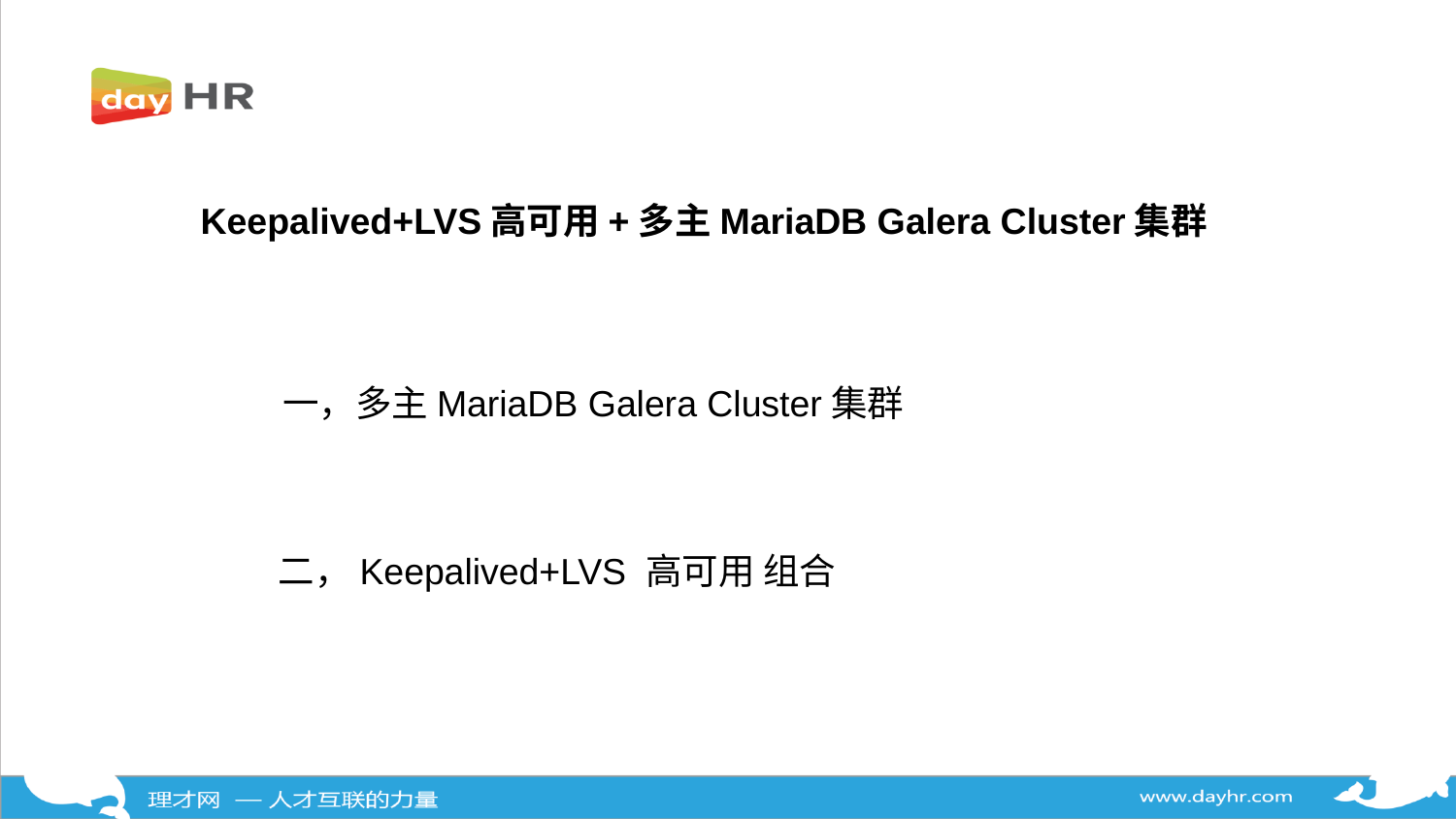

Keepalived+LVS高可用+多主MariaDB Galera Cluster集群
一，多主MariaDB Galera Cluster集群
二，Keepalived+LVS 高可用 组合